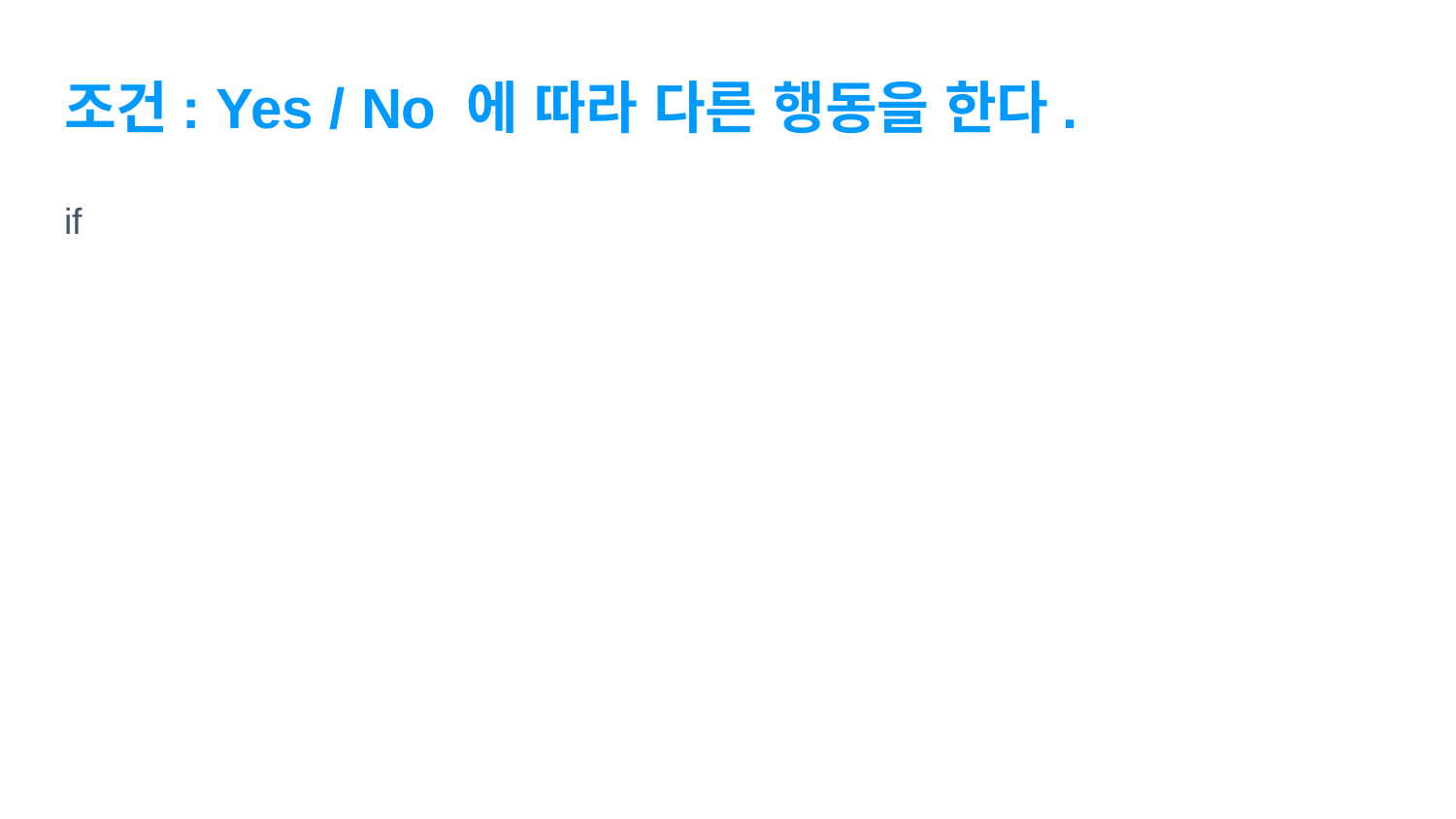

# 조건: Yes / No 에 따라 다른 행동을 한다.
if